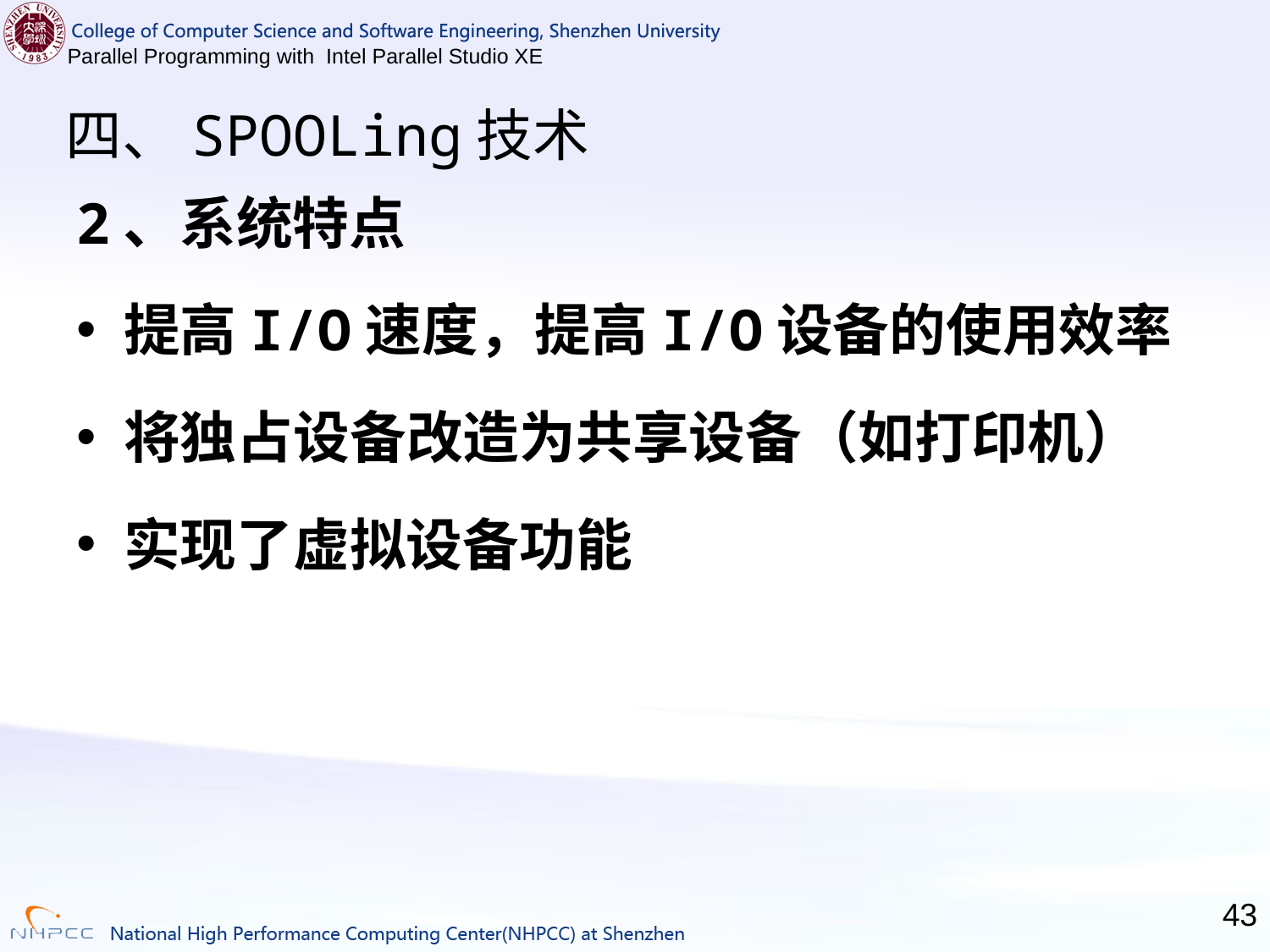

# 四、SPOOLing技术
2、系统特点
提高I/O速度，提高I/O设备的使用效率
将独占设备改造为共享设备（如打印机）
实现了虚拟设备功能
43